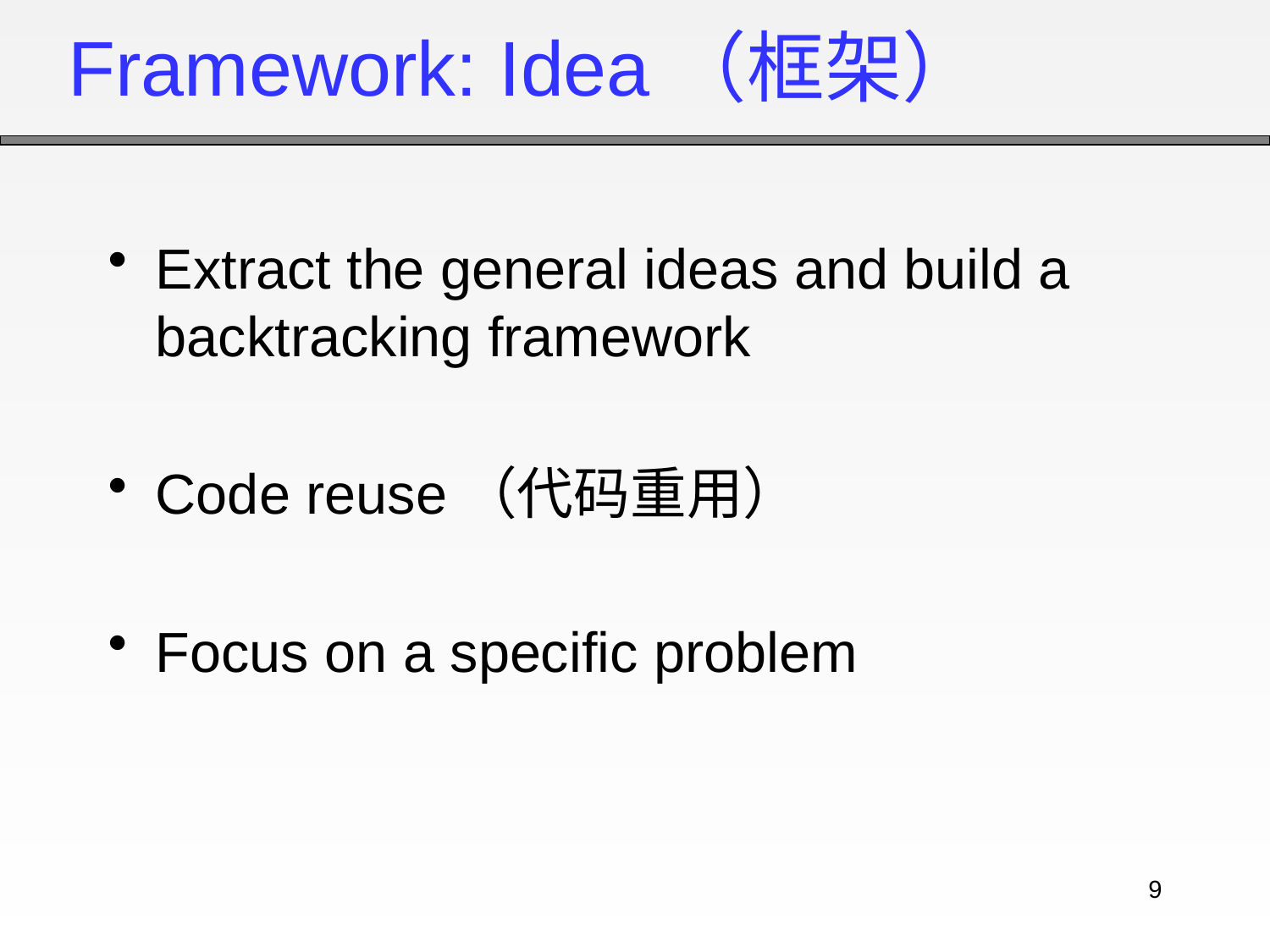

# Framework: Idea（框架）
Extract the general ideas and build a backtracking framework

Code reuse（代码重用）

Focus on a specific problem
9